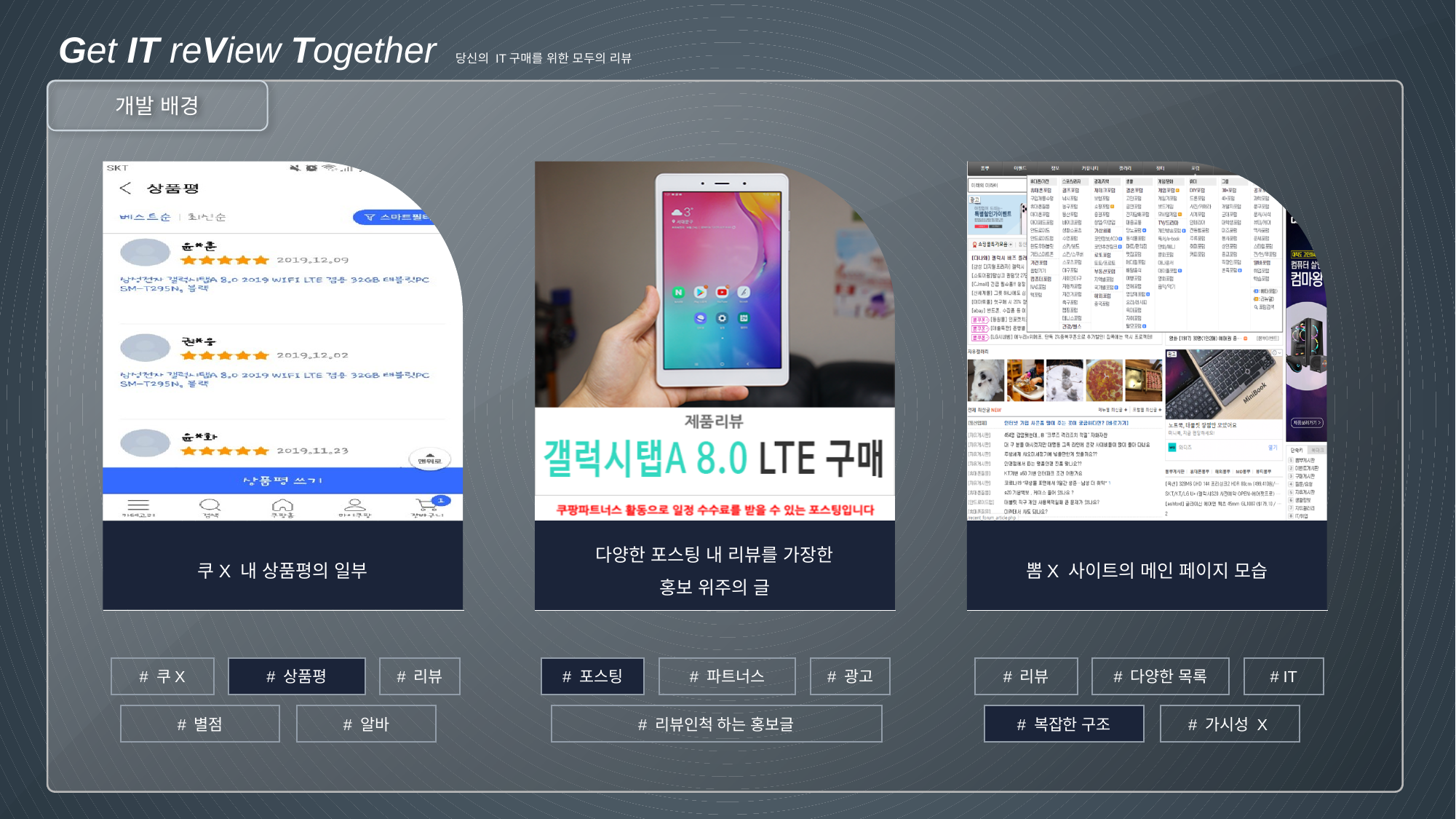

Get IT reView Together 당신의 IT구매를 위한 모두의 리뷰

개발 배경

다양한 포스팅 내 리뷰를 가장한
홍보 위주의 글
뽐X 사이트의 메인 페이지 모습
쿠X 내 상품평의 일부
# IT
# 리뷰
# 다양한 목록
# 광고
# 포스팅
# 파트너스
# 리뷰
# 쿠X
# 상품평
# 가시성 X
# 복잡한 구조
# 알바
# 리뷰인척 하는 홍보글
# 별점